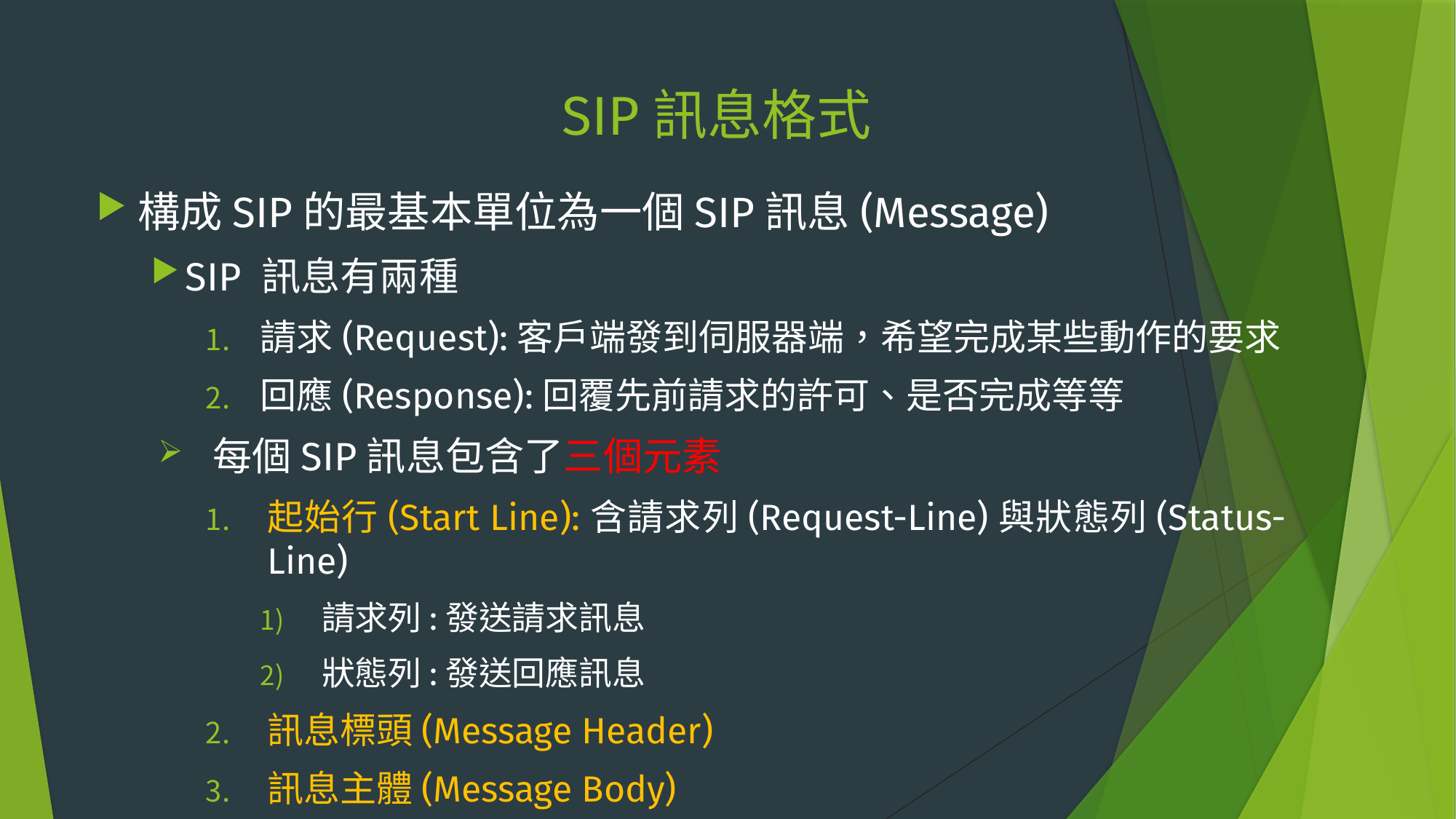

# SIP訊息格式
構成SIP的最基本單位為一個SIP訊息(Message)
SIP 訊息有兩種
請求(Request):客戶端發到伺服器端，希望完成某些動作的要求
回應(Response):回覆先前請求的許可、是否完成等等
每個SIP訊息包含了三個元素
起始行(Start Line):含請求列(Request-Line)與狀態列(Status-Line)
請求列:發送請求訊息
狀態列:發送回應訊息
訊息標頭(Message Header)
訊息主體(Message Body)